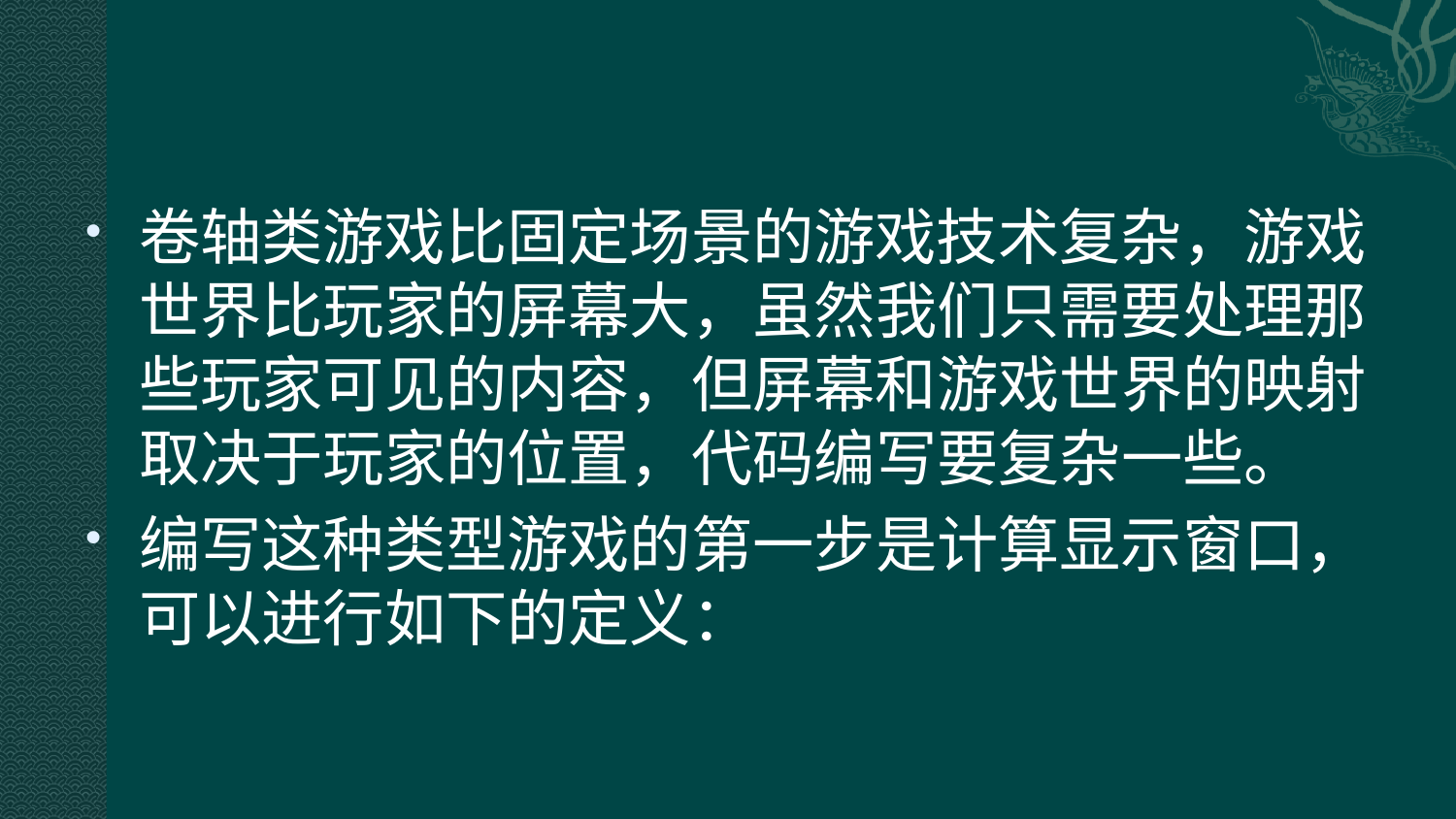

#
卷轴类游戏比固定场景的游戏技术复杂，游戏世界比玩家的屏幕大，虽然我们只需要处理那些玩家可见的内容，但屏幕和游戏世界的映射取决于玩家的位置，代码编写要复杂一些。
编写这种类型游戏的第一步是计算显示窗口，可以进行如下的定义：